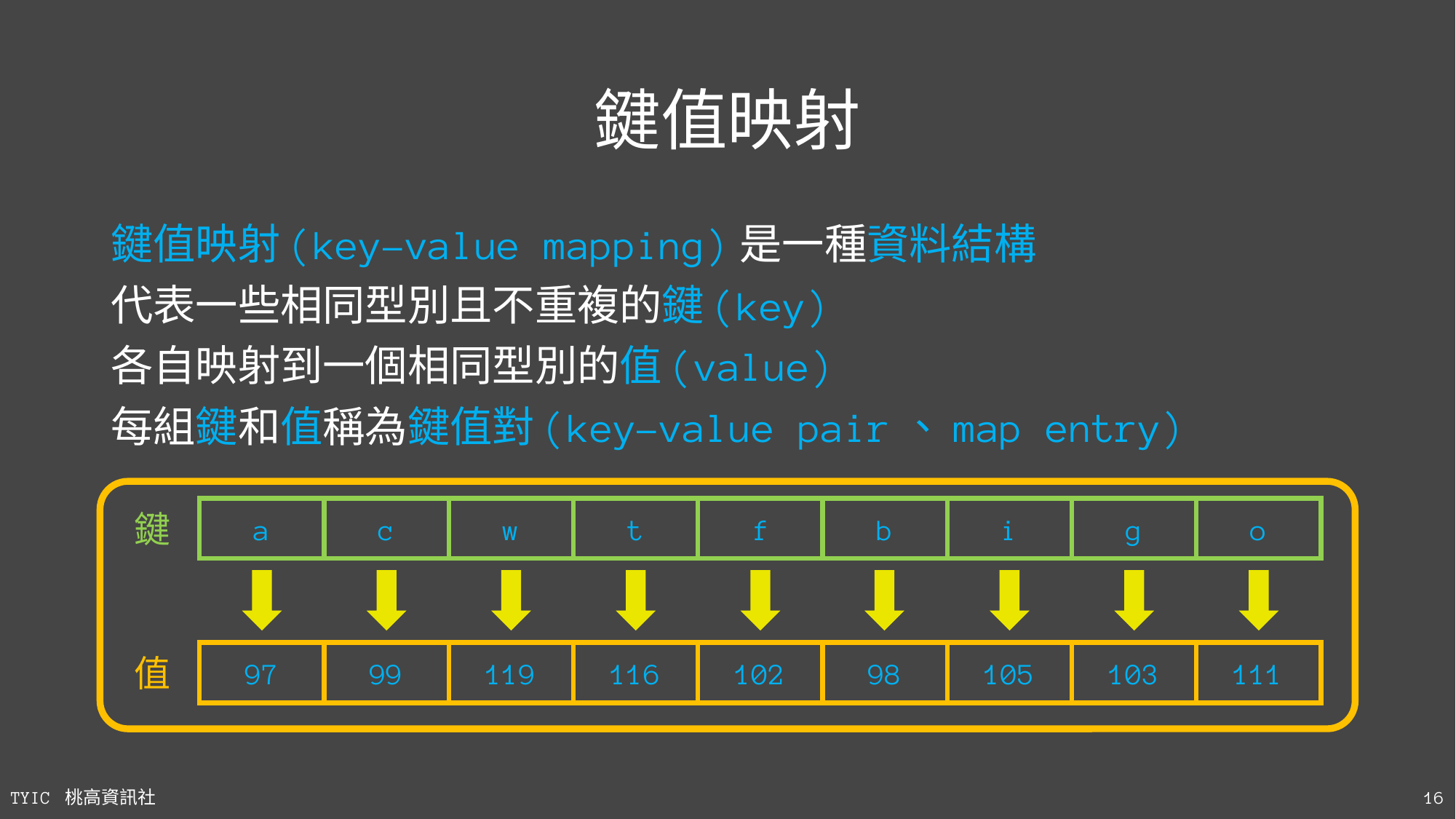

# 鍵值映射
鍵值映射(key-value mapping)是一種資料結構
代表一些相同型別且不重複的鍵(key)
各自映射到一個相同型別的值(value)
每組鍵和值稱為鍵值對(key-value pair、map entry)

a
c
w
t
f
b
i
g
o
鍵

97
99
119
116
102
98
105
103
111
值